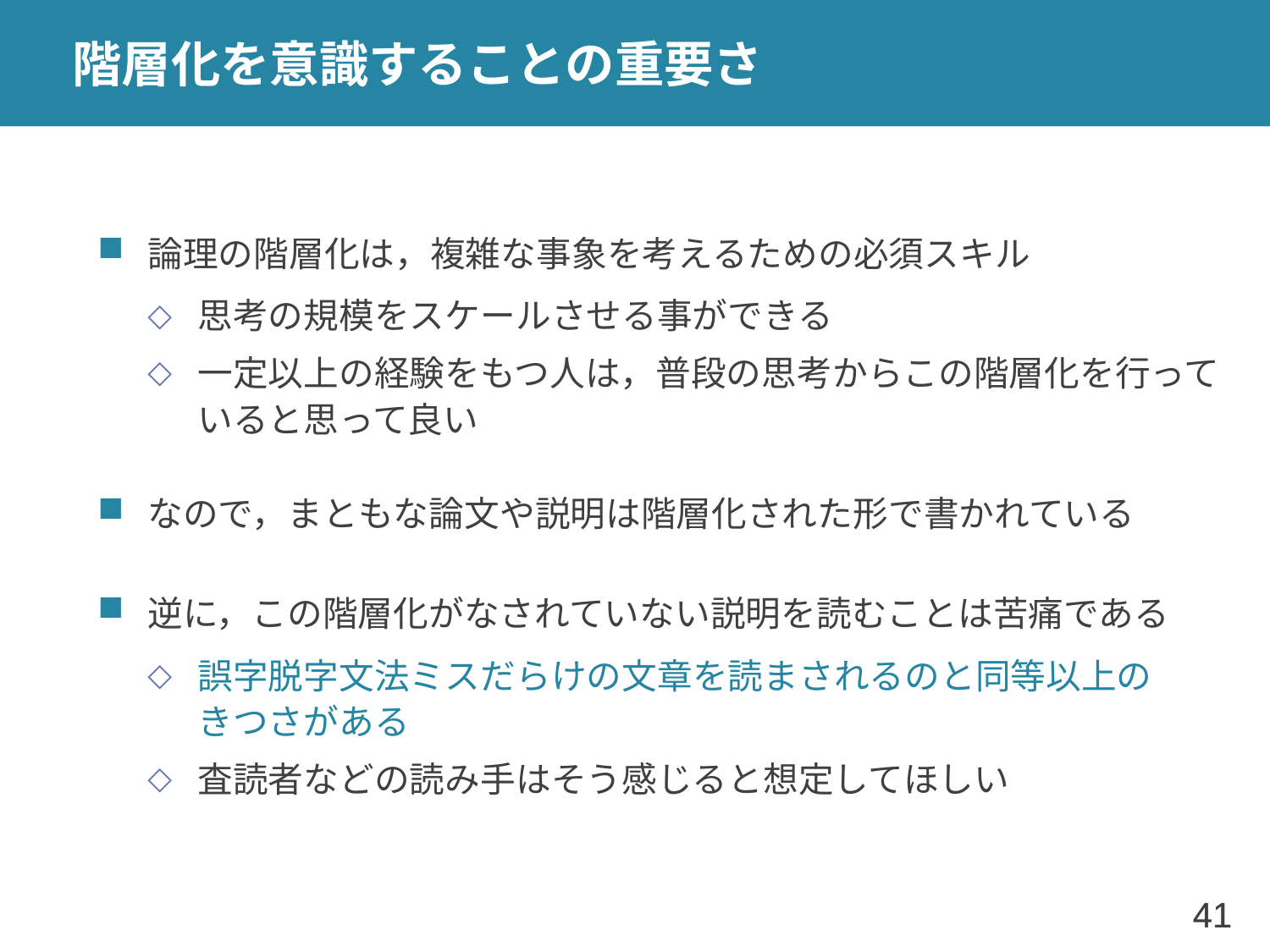

# 階層化を意識することの重要さ
論理の階層化は，複雑な事象を考えるための必須スキル
思考の規模をスケールさせる事ができる
一定以上の経験をもつ人は，普段の思考からこの階層化を行っていると思って良い
なので，まともな論文や説明は階層化された形で書かれている
逆に，この階層化がなされていない説明を読むことは苦痛である
誤字脱字文法ミスだらけの文章を読まされるのと同等以上の
きつさがある
査読者などの読み手はそう感じると想定してほしい